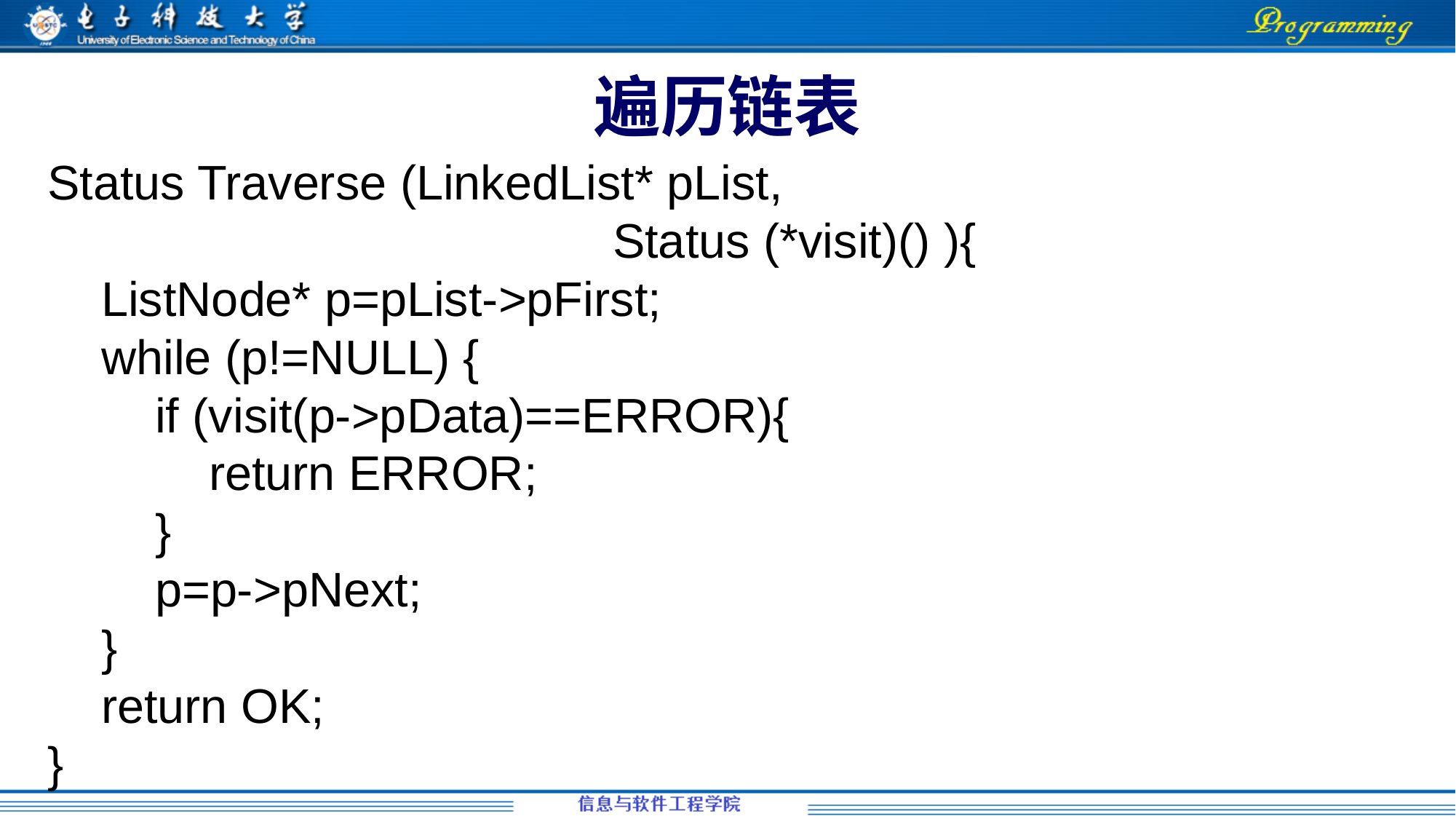

# 遍历链表
Status Traverse (LinkedList* pList,
                                          Status (*visit)() ){
    ListNode* p=pList->pFirst;
    while (p!=NULL) {
        if (visit(p->pData)==ERROR){
            return ERROR;
        }
        p=p->pNext;
    }
    return OK;
}